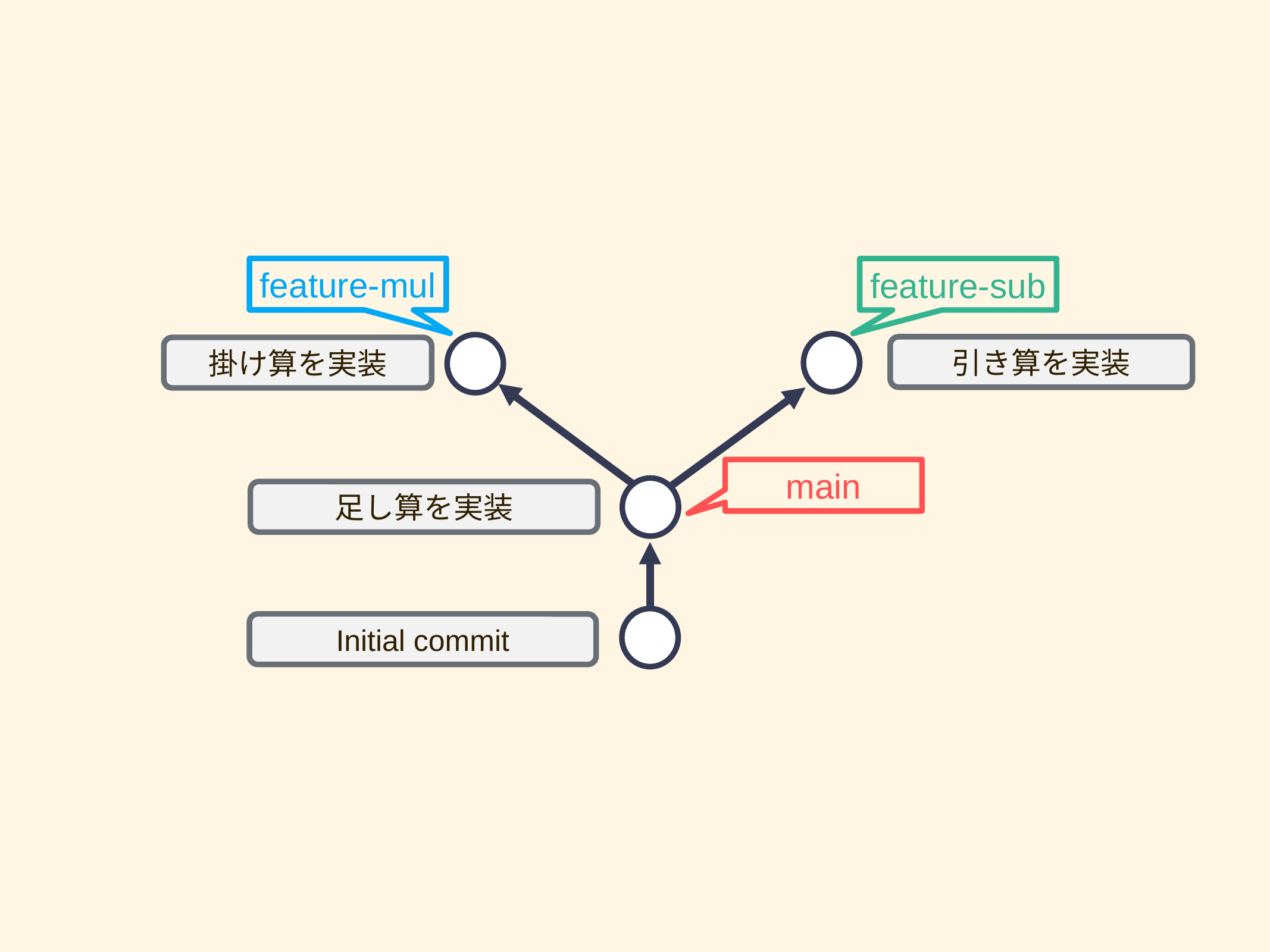

feature-mul
feature-sub

引き算を実装
掛け算を実装
main

足し算を実装

Initial commit